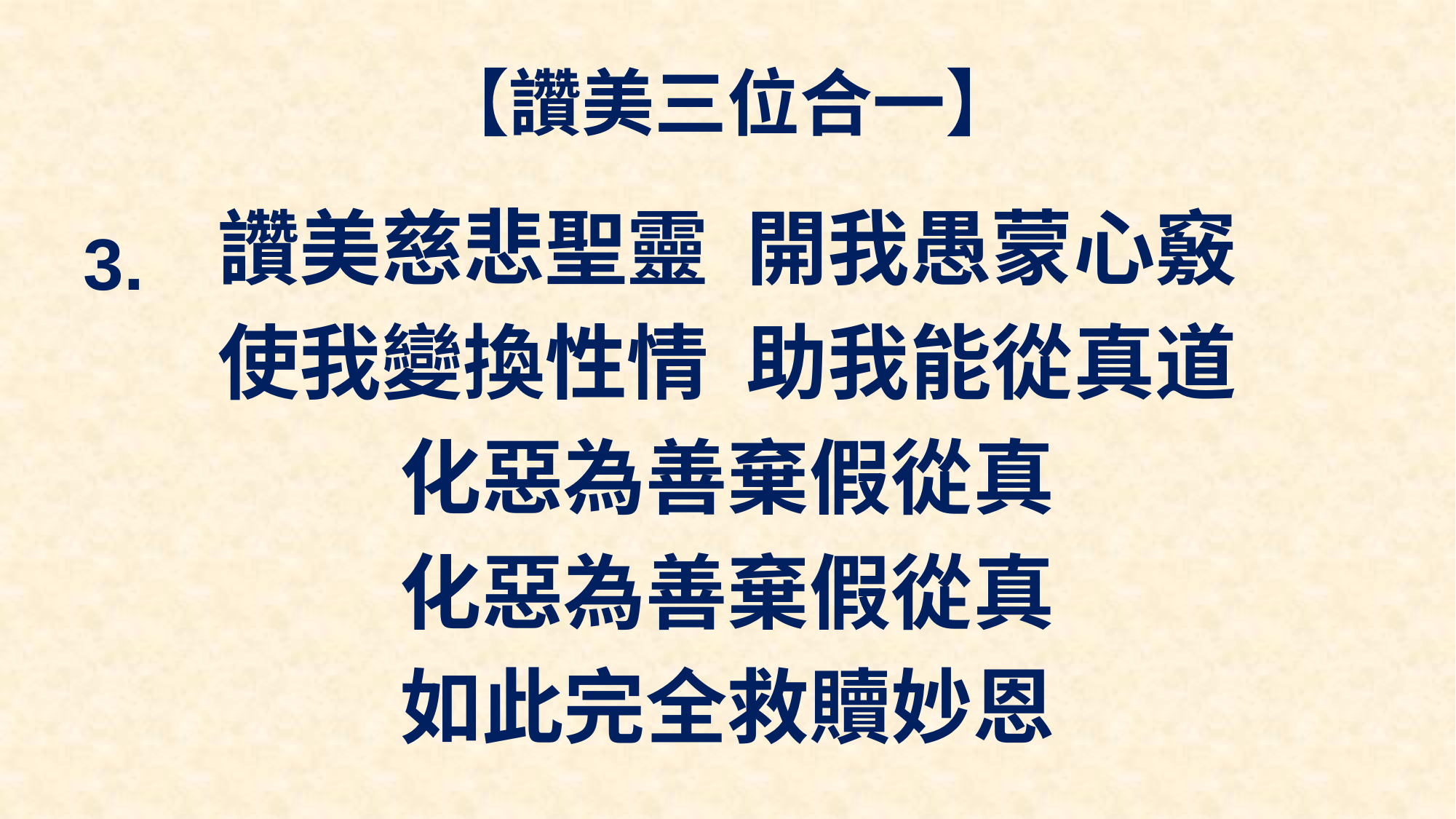

# 【讚美三位合一】
讚美慈悲聖靈  開我愚蒙心竅
使我變換性情  助我能從真道
化惡為善棄假從真
化惡為善棄假從真
如此完全救贖妙恩
3.